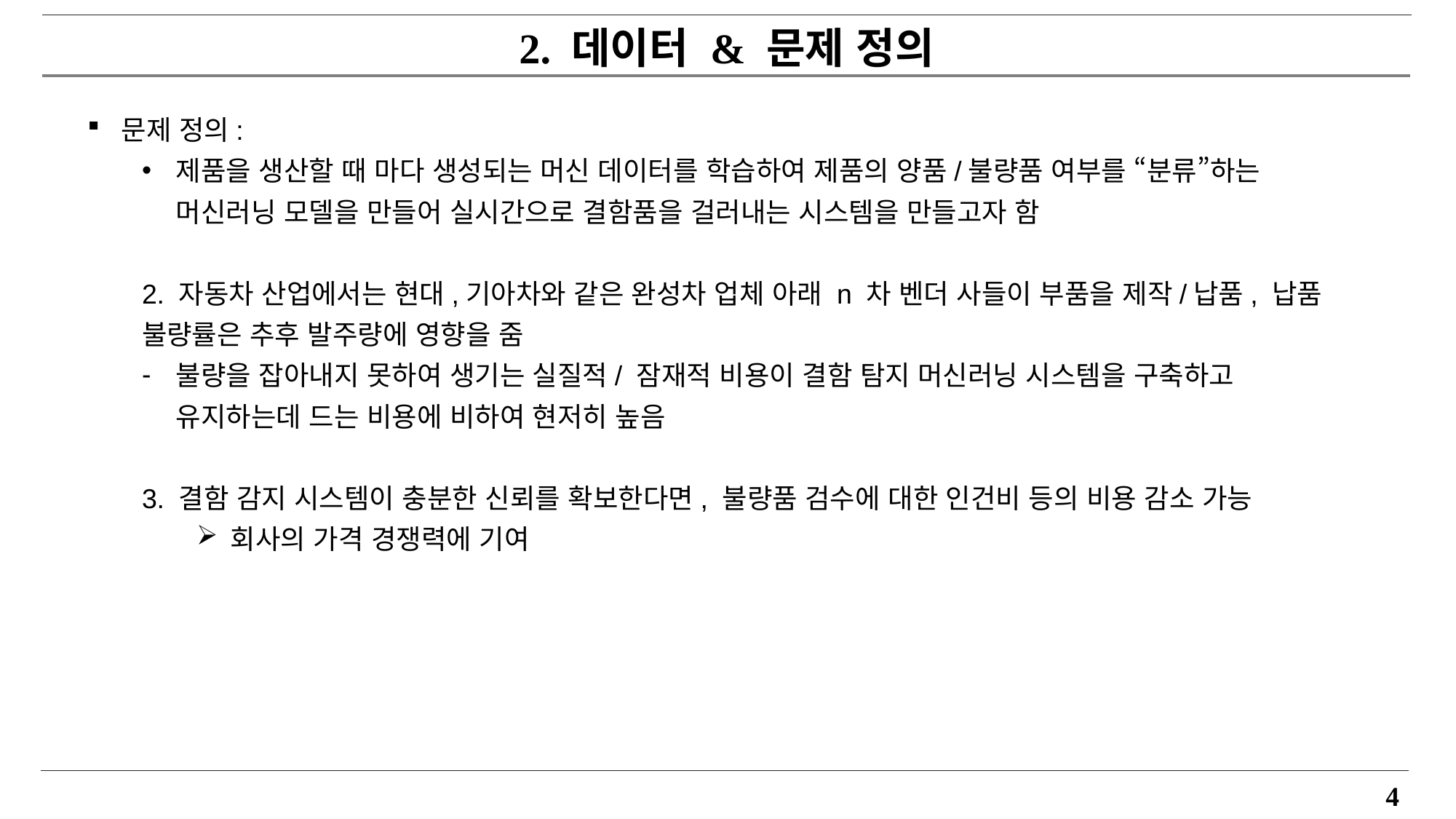

2. 데이터 & 문제 정의
문제 정의:
제품을 생산할 때 마다 생성되는 머신 데이터를 학습하여 제품의 양품/불량품 여부를 “분류”하는 머신러닝 모델을 만들어 실시간으로 결함품을 걸러내는 시스템을 만들고자 함

2. 자동차 산업에서는 현대,기아차와 같은 완성차 업체 아래 n 차 벤더 사들이 부품을 제작/납품, 납품 불량률은 추후 발주량에 영향을 줌
불량을 잡아내지 못하여 생기는 실질적/ 잠재적 비용이 결함 탐지 머신러닝 시스템을 구축하고 유지하는데 드는 비용에 비하여 현저히 높음

3. 결함 감지 시스템이 충분한 신뢰를 확보한다면, 불량품 검수에 대한 인건비 등의 비용 감소 가능
회사의 가격 경쟁력에 기여

4